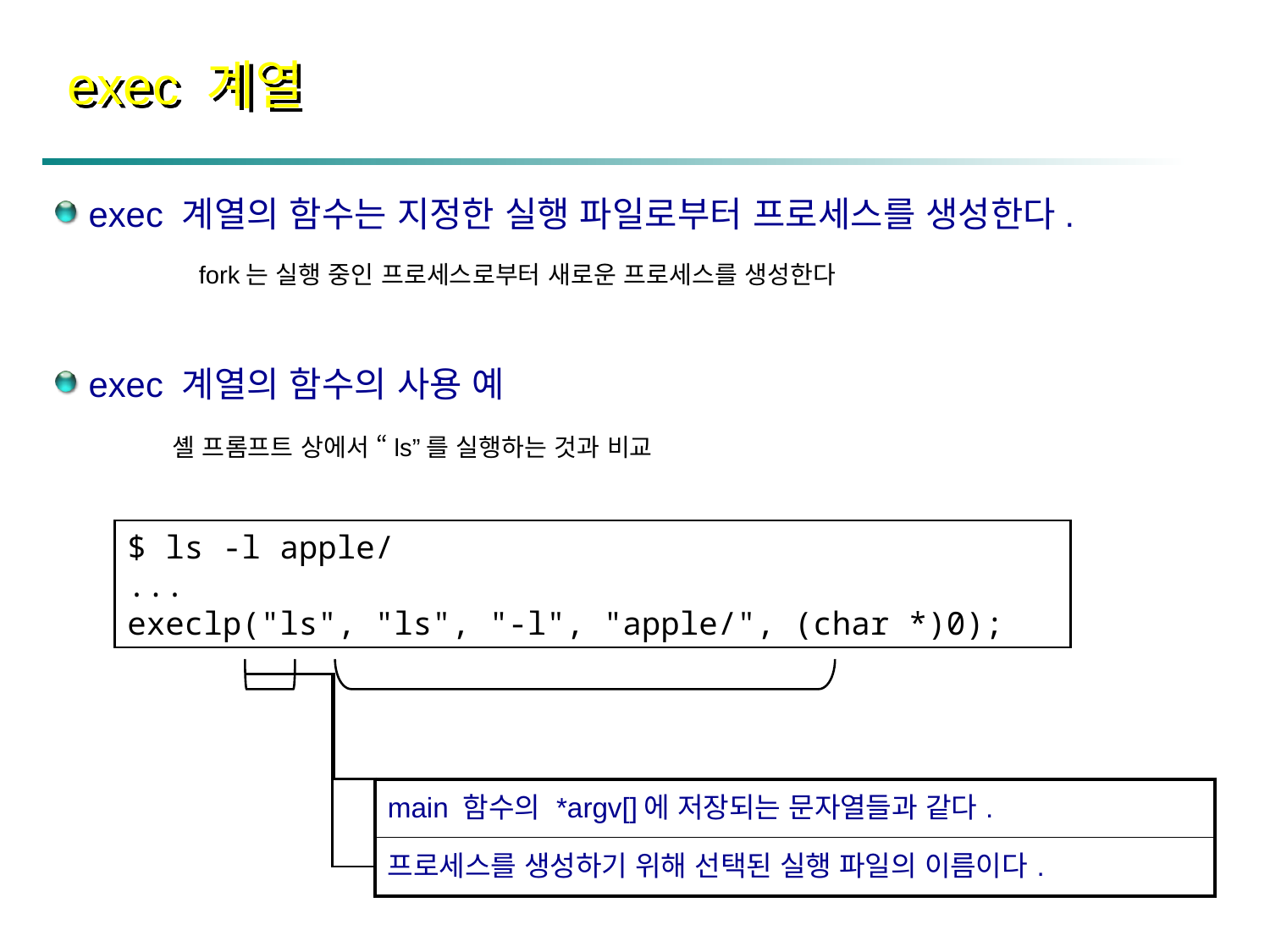

exec 계열
 exec 계열의 함수는 지정한 실행 파일로부터 프로세스를 생성한다.
fork는 실행 중인 프로세스로부터 새로운 프로세스를 생성한다
 exec 계열의 함수의 사용 예

셸 프롬프트 상에서 “ls”를 실행하는 것과 비교
$ ls -l apple/
...
execlp("ls", "ls", "-l", "apple/", (char *)0);

| main 함수의 \*argv[]에 저장되는 문자열들과 같다. |
| --- |
| 프로세스를 생성하기 위해 선택된 실행 파일의 이름이다. |